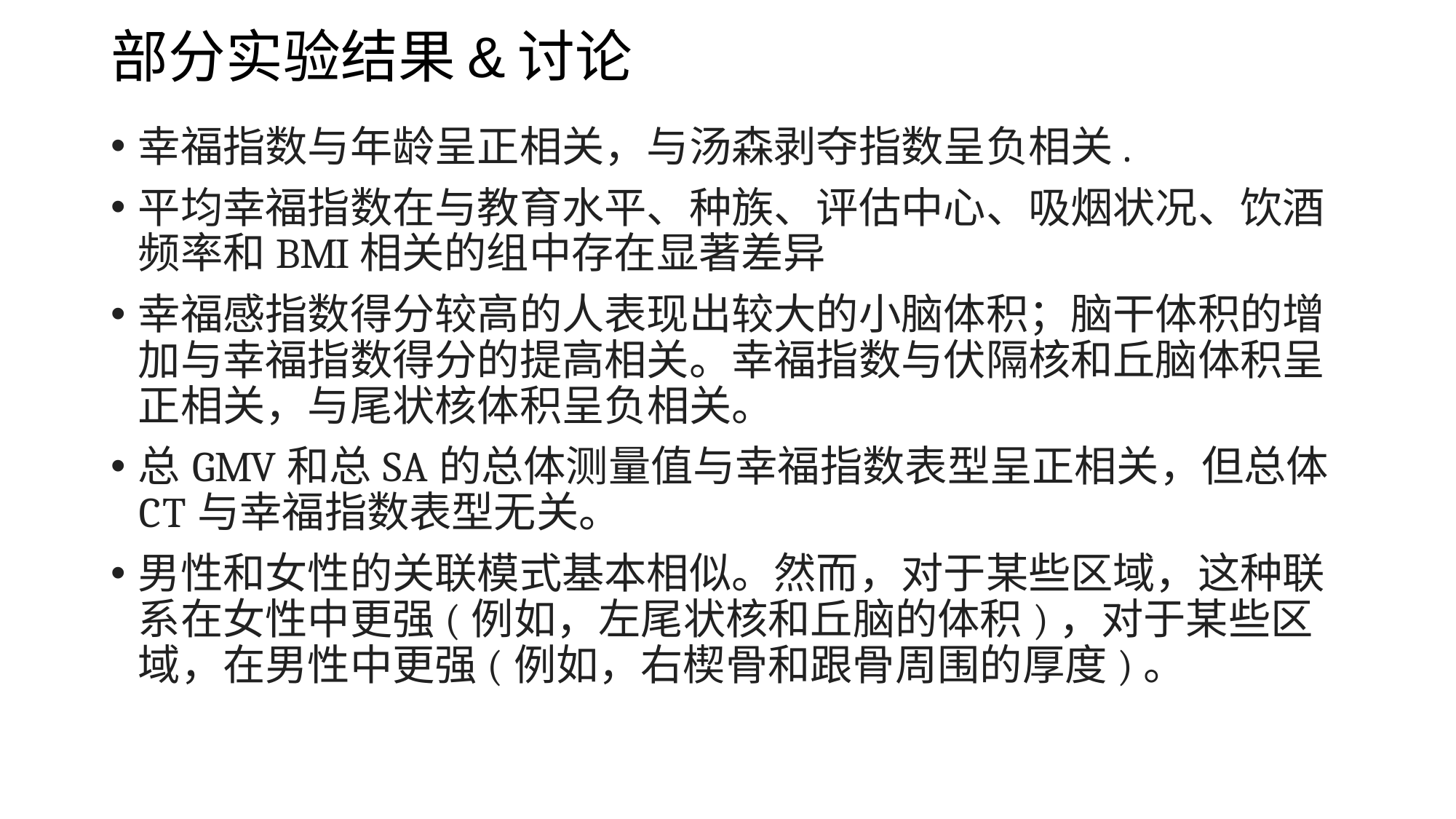

# 部分实验结果&讨论
幸福指数与年龄呈正相关，与汤森剥夺指数呈负相关.
平均幸福指数在与教育水平、种族、评估中心、吸烟状况、饮酒频率和BMI相关的组中存在显著差异
幸福感指数得分较高的人表现出较大的小脑体积；脑干体积的增加与幸福指数得分的提高相关。幸福指数与伏隔核和丘脑体积呈正相关，与尾状核体积呈负相关。
总GMV和总SA的总体测量值与幸福指数表型呈正相关，但总体CT与幸福指数表型无关。
男性和女性的关联模式基本相似。然而，对于某些区域，这种联系在女性中更强(例如，左尾状核和丘脑的体积)，对于某些区域，在男性中更强(例如，右楔骨和跟骨周围的厚度)。